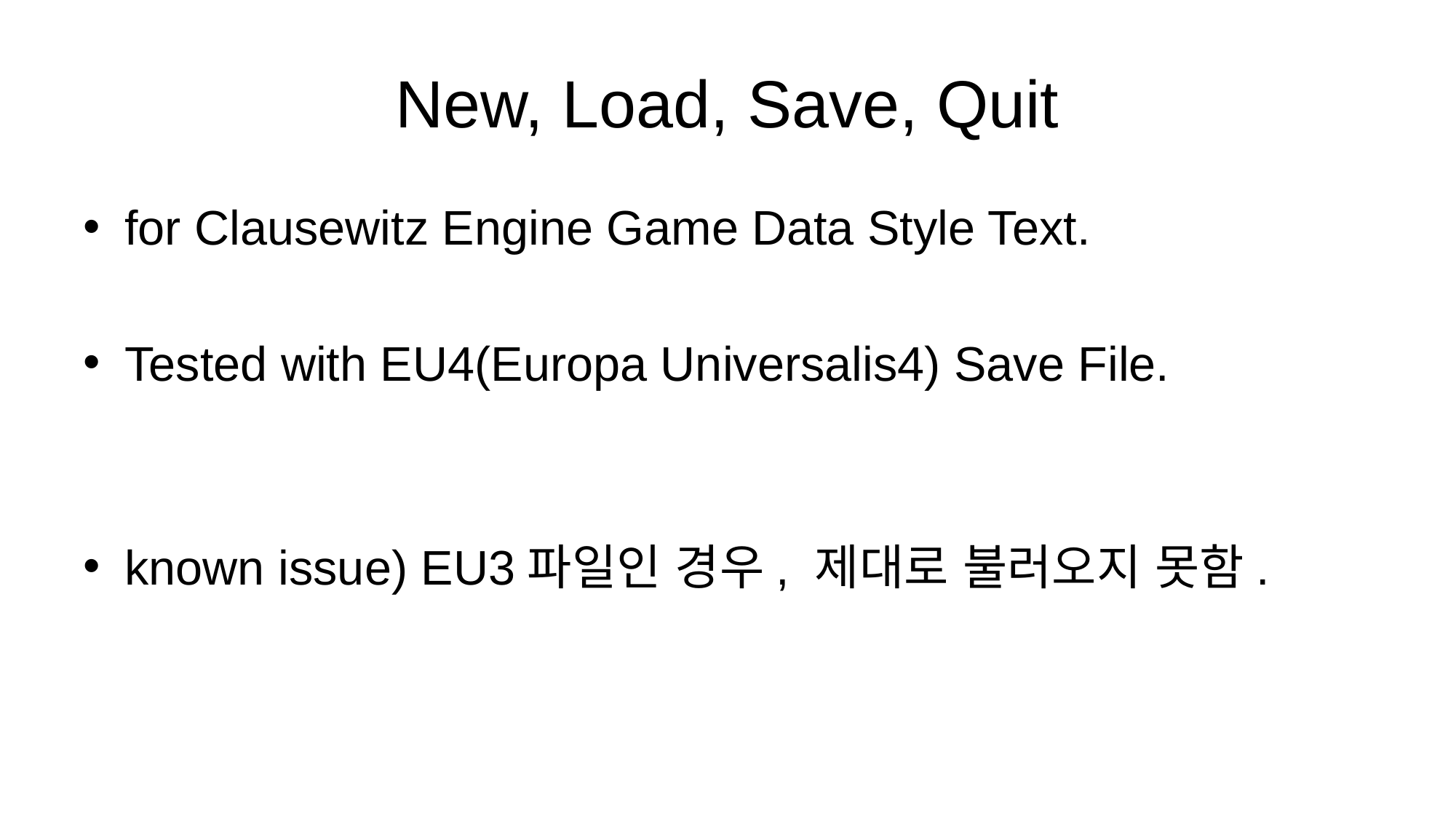

# New, Load, Save, Quit
for Clausewitz Engine Game Data Style Text.

Tested with EU4(Europa Universalis4) Save File.

known issue) EU3파일인 경우, 제대로 불러오지 못함.